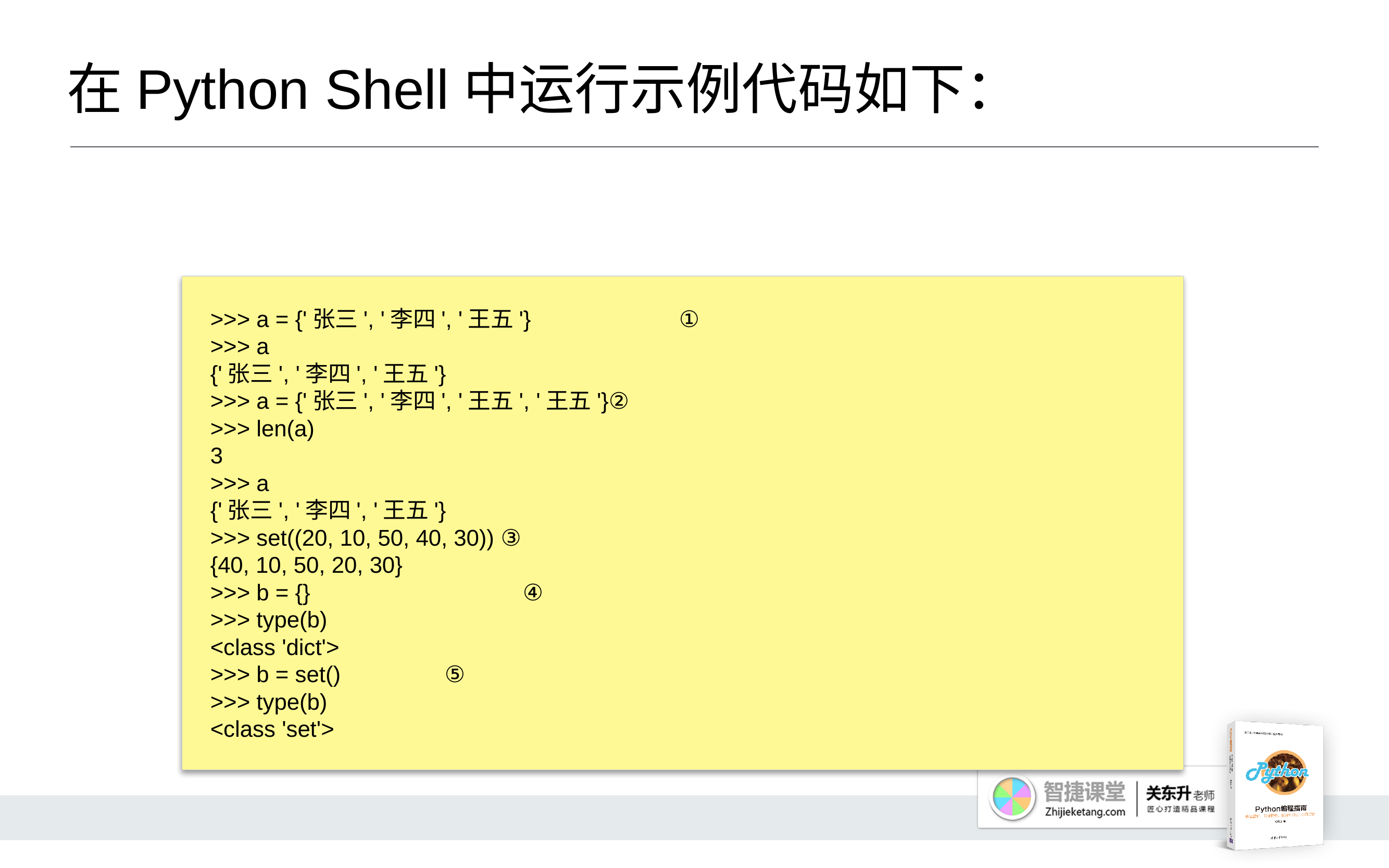

# 在Python Shell中运行示例代码如下：
>>> a = {'张三', '李四', '王五'}		①
>>> a
{'张三', '李四', '王五'}
>>> a = {'张三', '李四', '王五', '王五'}②
>>> len(a)
3
>>> a
{'张三', '李四', '王五'}
>>> set((20, 10, 50, 40, 30)) ③
{40, 10, 50, 20, 30}
>>> b = {}			④
>>> type(b)
<class 'dict'>
>>> b = set()		⑤
>>> type(b)
<class 'set'>